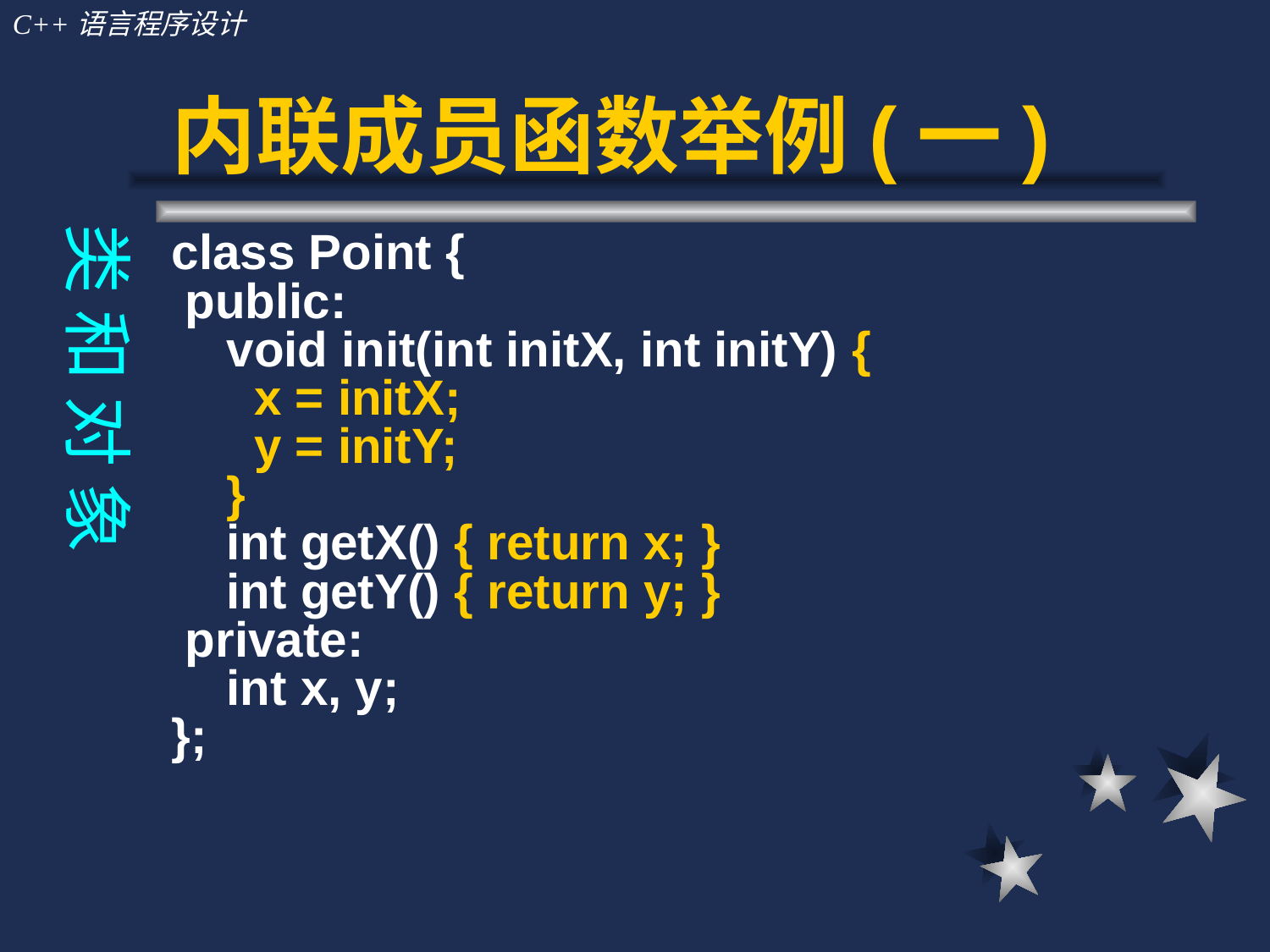

# 内联成员函数举例(一)
类 和 对 象
class Point {
 public:
    void init(int initX, int initY) {
      x = initX;
      y = initY;
    }
    int getX() { return x; }
    int getY() { return y; }
 private:
    int x, y;
};
22